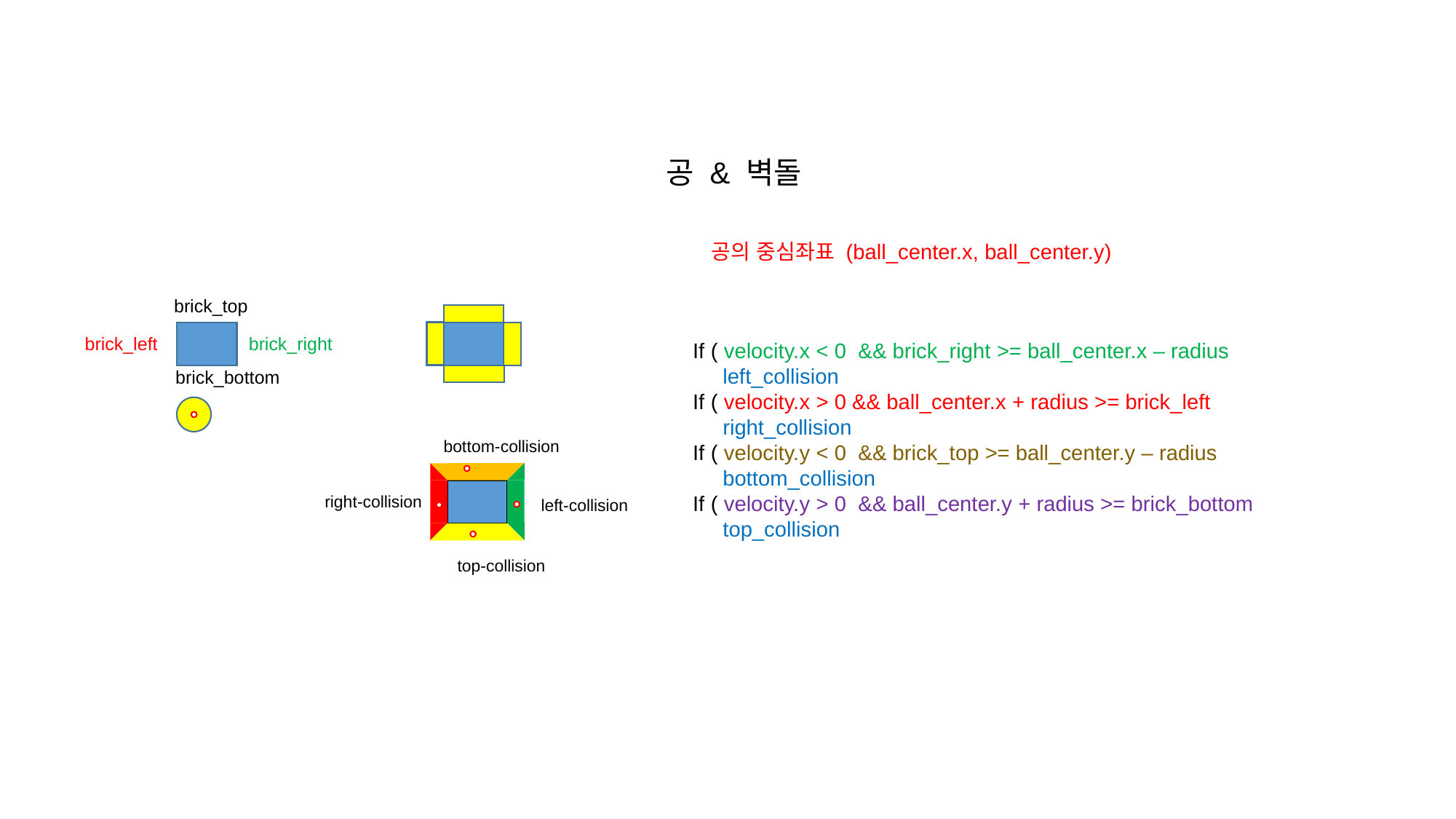

공 & 벽돌
공의 중심좌표 (ball_center.x, ball_center.y)
brick_top

If ( velocity.x < 0  && brick_right >= ball_center.x – radius
     left_collision
If ( velocity.x > 0 && ball_center.x + radius >= brick_left
     right_collision
If ( velocity.y < 0  && brick_top >= ball_center.y – radius
     bottom_collision
If ( velocity.y > 0  && ball_center.y + radius >= brick_bottom
     top_collision

brick_left
brick_right
brick_bottom

bottom-collision

right-collision
left-collision

top-collision